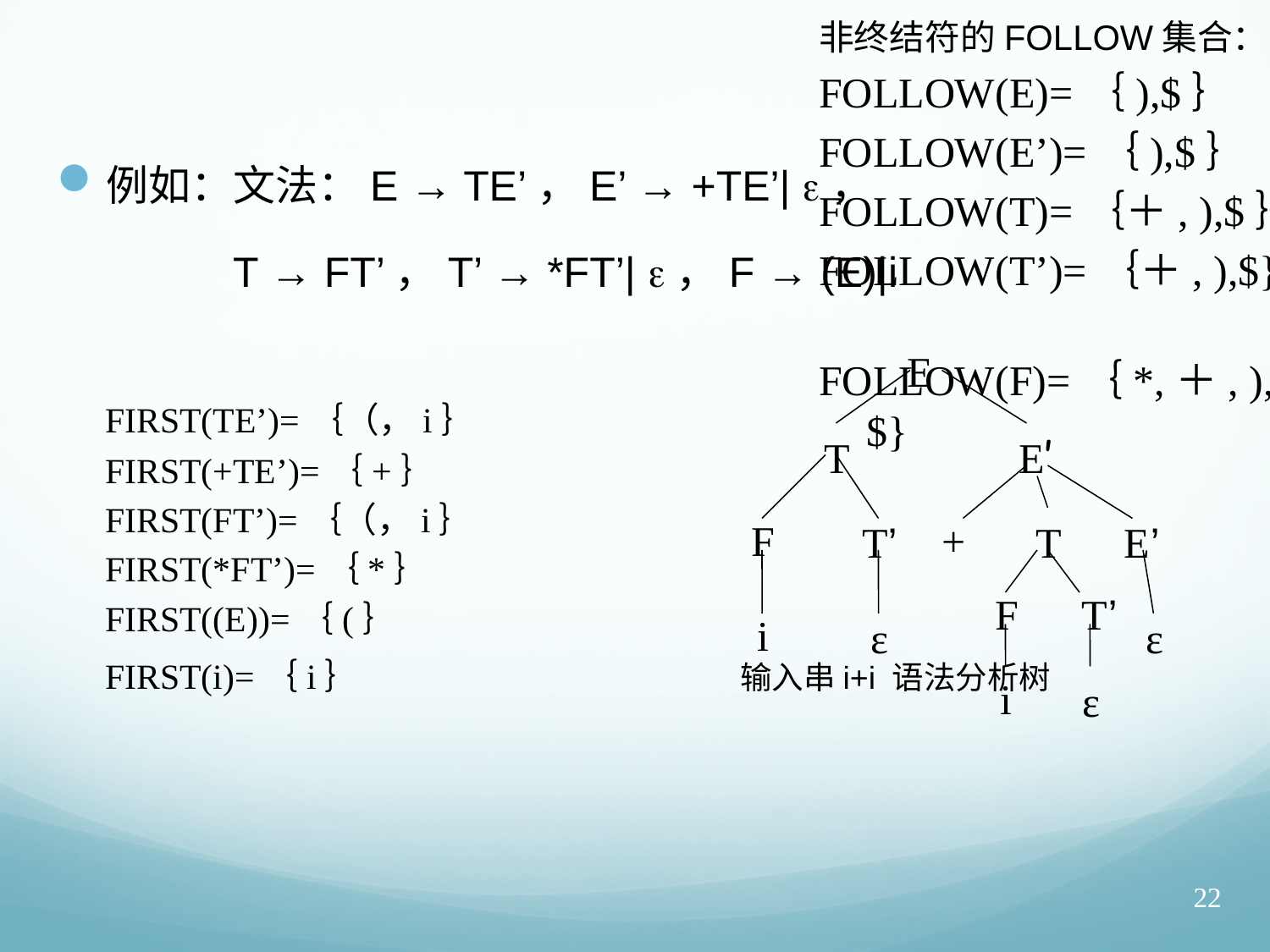

非终结符的FOLLOW集合：
FOLLOW(E)=｛),$｝
FOLLOW(E’)=｛),$｝
FOLLOW(T)=｛＋, ),$｝
FOLLOW(T’)=｛＋, ),$}
FOLLOW(F)=｛*,＋, ), $}

例如：文法：E → TE’，E’ → +TE’| ε，
		T → FT’，T’ → *FT’| ε，F → (E)|i

	FIRST(TE’)=｛（，i｝
	FIRST(+TE’)=｛+｝
	FIRST(FT’)=｛（，i｝
	FIRST(*FT’)=｛*｝
	FIRST((E))=｛(｝
	FIRST(i)=｛i｝ 			输入串i+i 语法分析树
E

T
E’

F
+
T’
T
E’

F
T’
i
ε
ε

i
ε
22